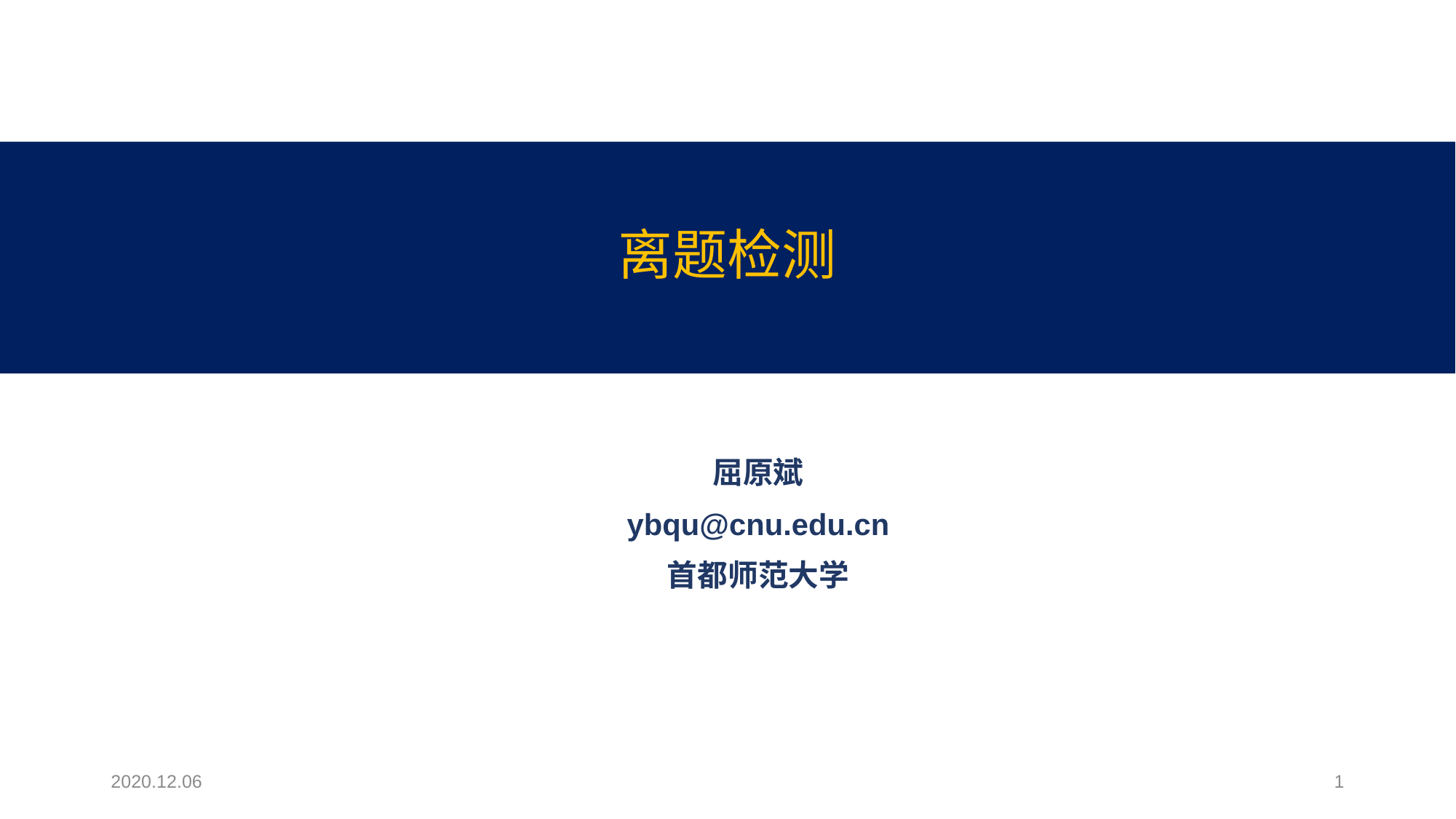

# 离题检测

屈原斌
ybqu@cnu.edu.cn
首都师范大学
2020.12.06
1